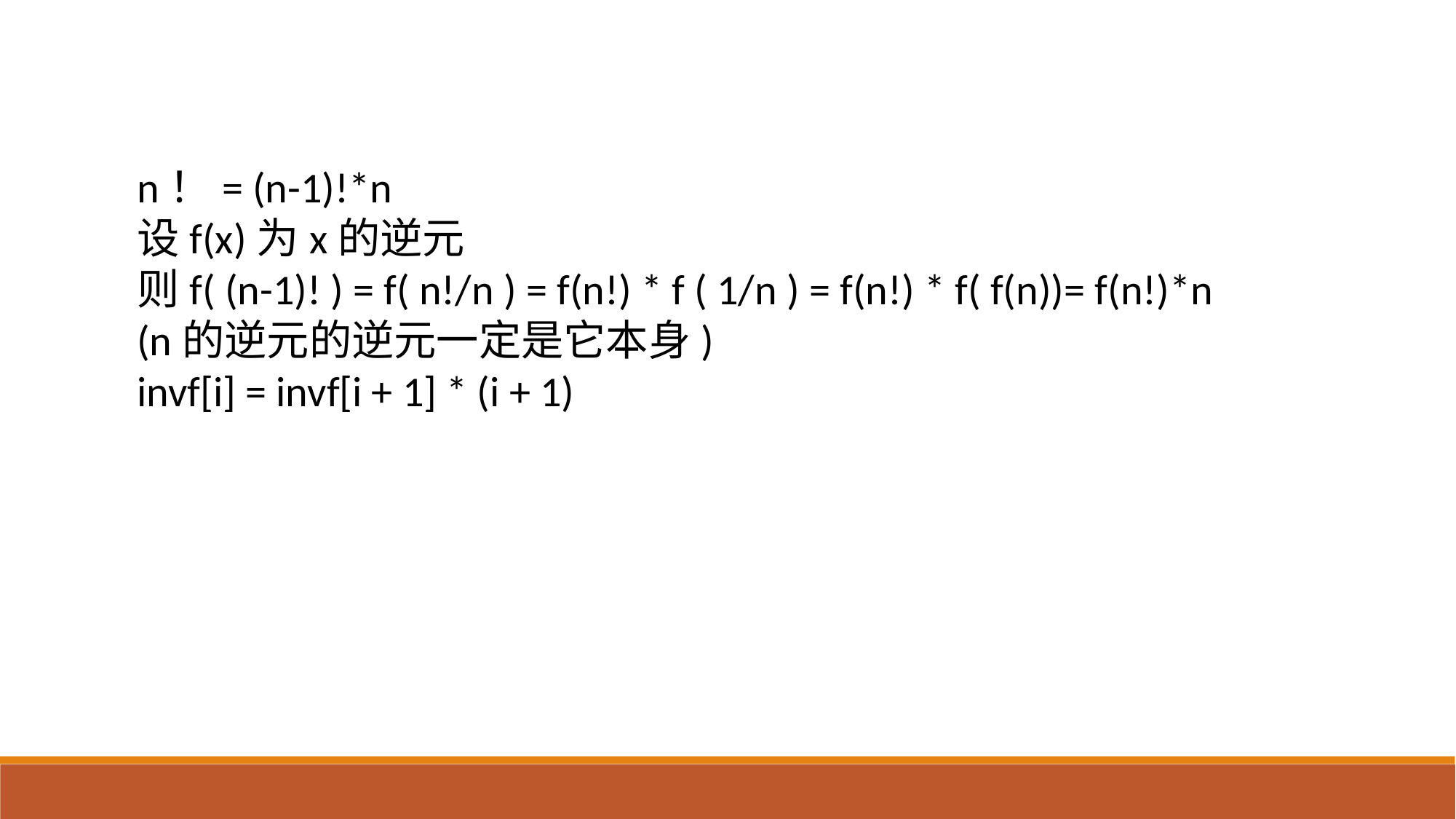

n！= (n-1)!*n
设f(x)为x的逆元
则f( (n-1)! ) = f( n!/n ) = f(n!) * f ( 1/n ) = f(n!) * f( f(n))= f(n!)*n
(n的逆元的逆元一定是它本身)
invf[i] = invf[i + 1] * (i + 1)